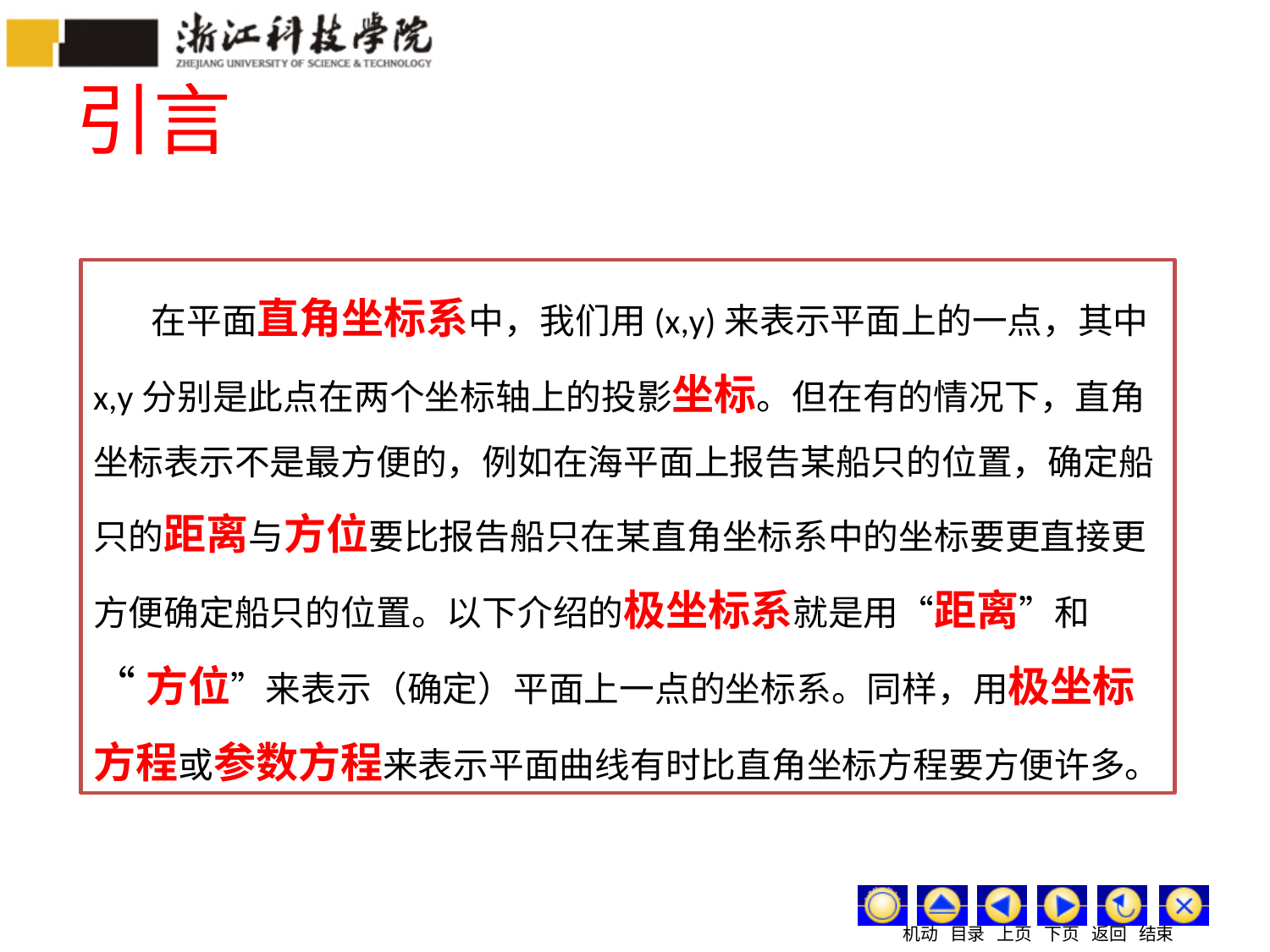

# 引言
       在平面直角坐标系中，我们用(x,y)来表示平面上的一点，其中
x,y分别是此点在两个坐标轴上的投影坐标。但在有的情况下，直角坐标表示不是最方便的，例如在海平面上报告某船只的位置，确定船只的距离与方位要比报告船只在某直角坐标系中的坐标要更直接更方便确定船只的位置。以下介绍的极坐标系就是用“距离”和
“方位”来表示（确定）平面上一点的坐标系。同样，用极坐标方程或参数方程来表示平面曲线有时比直角坐标方程要方便许多。